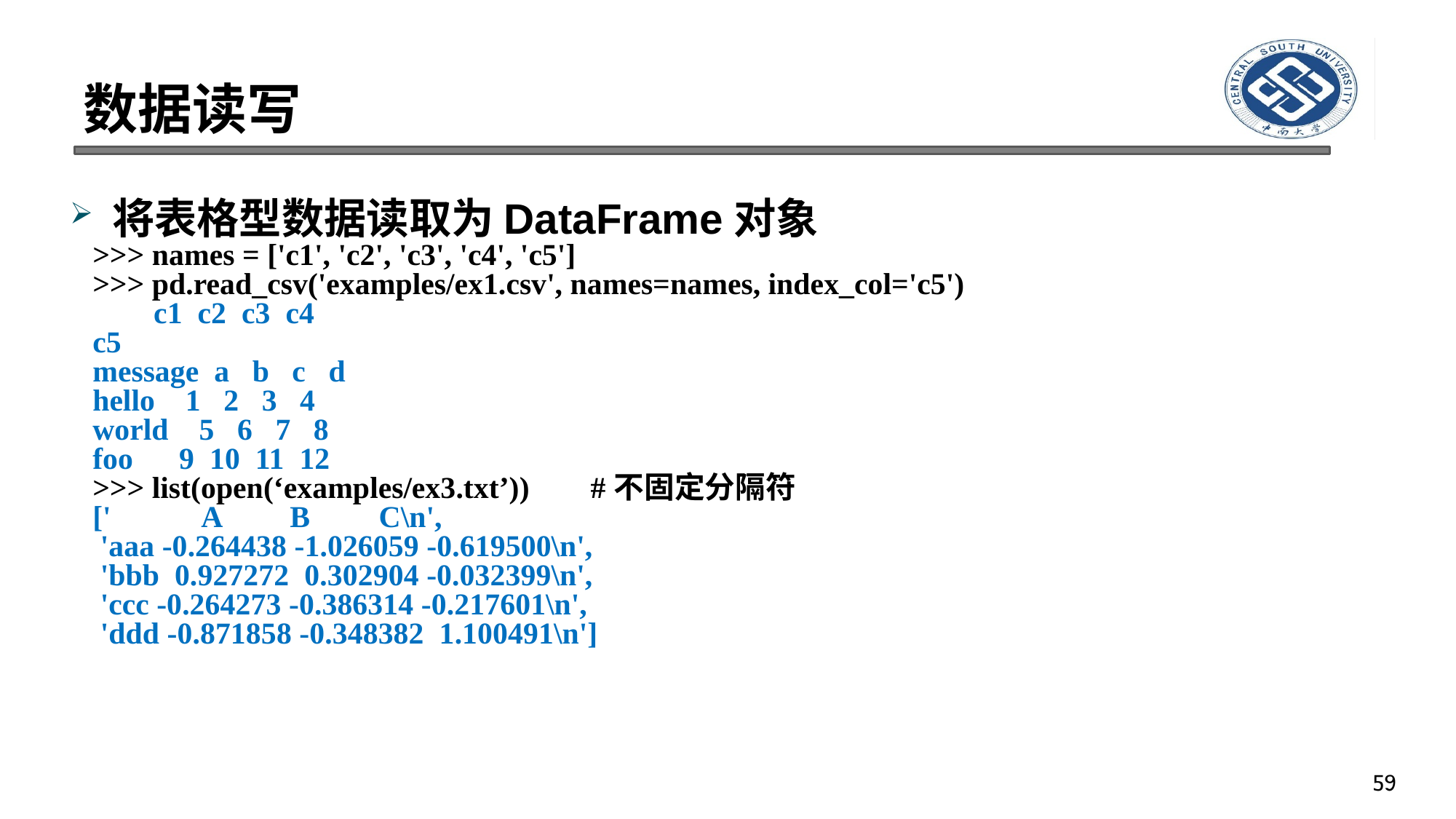

# 数据读写
将表格型数据读取为DataFrame对象
>>> names = ['c1', 'c2', 'c3', 'c4', 'c5']
>>> pd.read_csv('examples/ex1.csv', names=names, index_col='c5')
        c1  c2  c3  c4
c5
message  a   b   c   d
hello    1   2   3   4
world    5   6   7   8
foo      9  10  11  12
>>> list(open(‘examples/ex3.txt’))        #不固定分隔符
['            A         B         C\n',
 'aaa -0.264438 -1.026059 -0.619500\n',
 'bbb  0.927272  0.302904 -0.032399\n',
 'ccc -0.264273 -0.386314 -0.217601\n',
 'ddd -0.871858 -0.348382  1.100491\n']

59